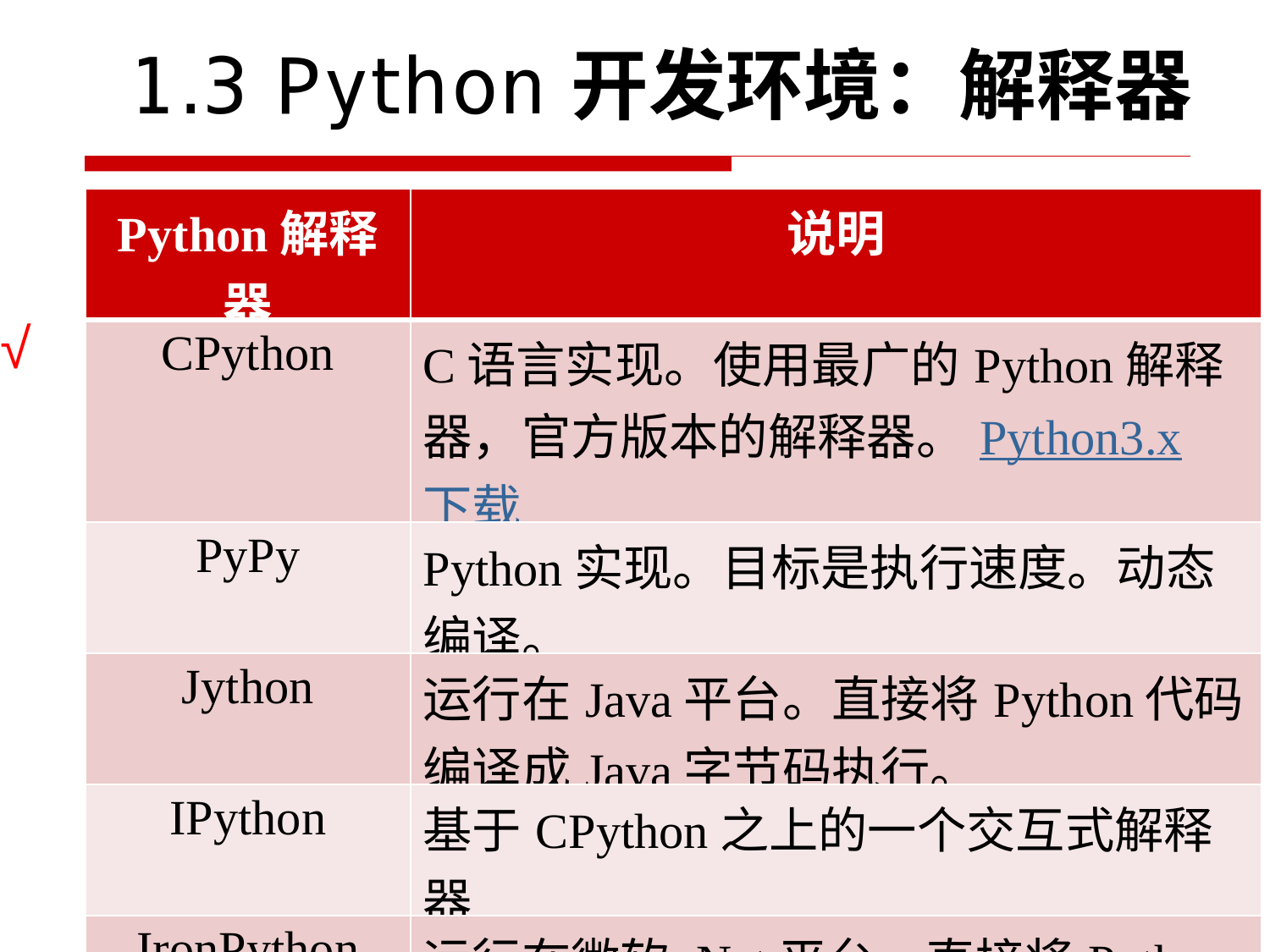

1.3 Python开发环境：解释器
| Python解释器 | 说明 |
| --- | --- |
| CPython | C语言实现。使用最广的Python解释器，官方版本的解释器。Python3.x下载 |
| PyPy | Python实现。目标是执行速度。动态编译。 |
| Jython | 运行在Java平台。直接将Python代码编译成Java字节码执行。 |
| IPython | 基于CPython之上的一个交互式解释器 |
| IronPython | 运行在微软.Net平台，直接将Python代码编译成.Net的字节码 |
√